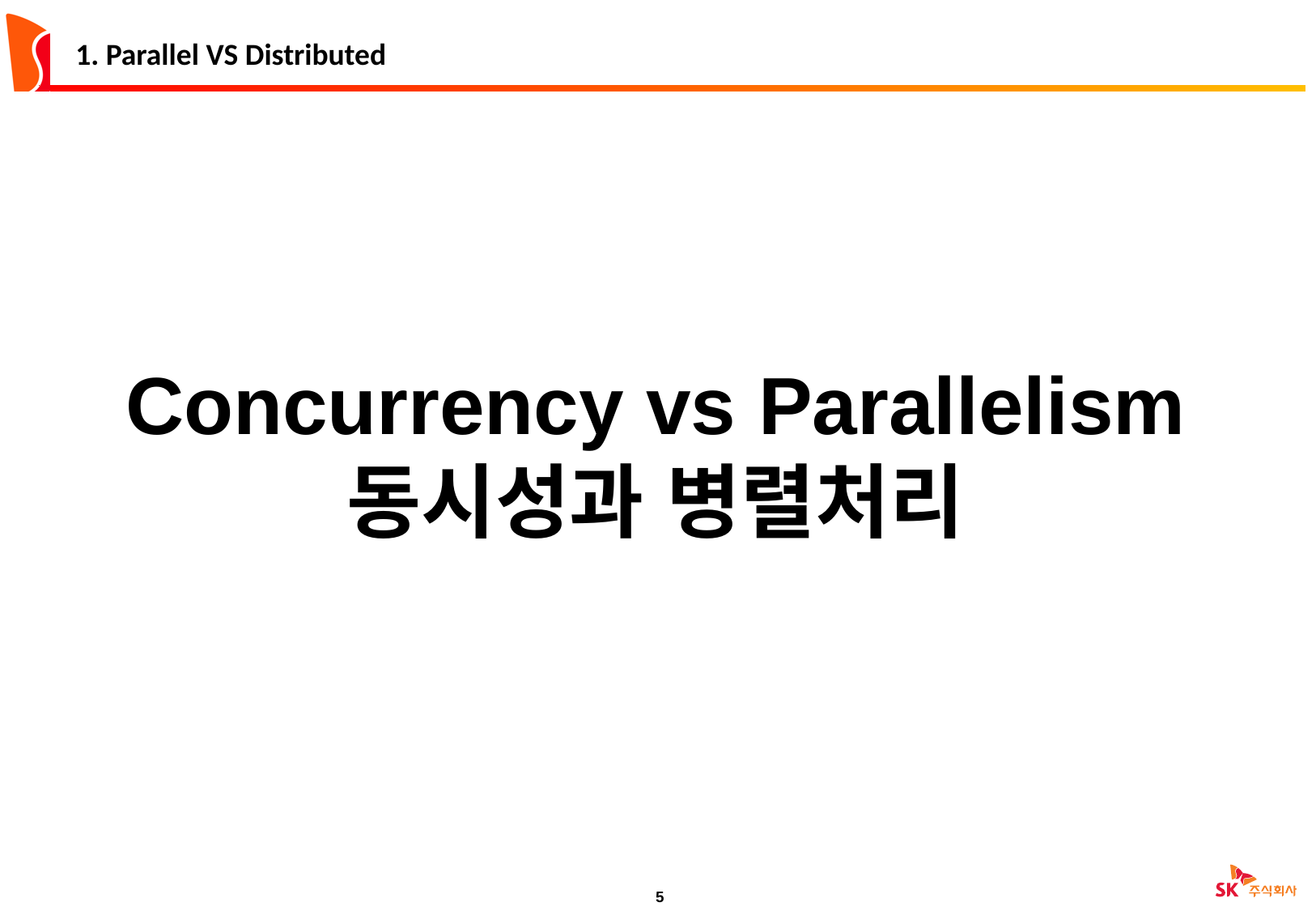

# 1. Parallel VS Distributed
Concurrency vs Parallelism
동시성과 병렬처리